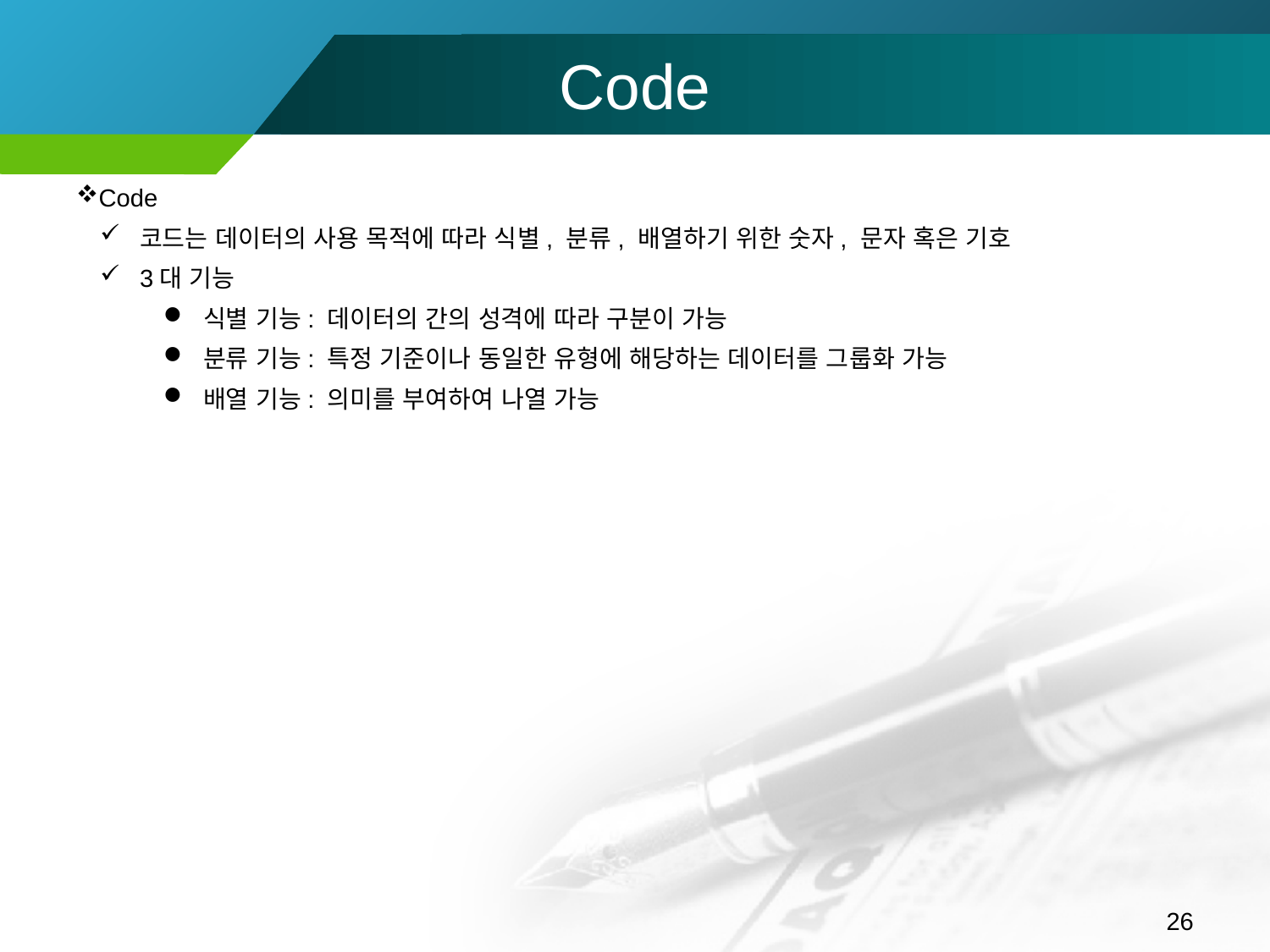

# Code
Code
코드는 데이터의 사용 목적에 따라 식별, 분류, 배열하기 위한 숫자, 문자 혹은 기호
3대 기능
식별 기능: 데이터의 간의 성격에 따라 구분이 가능
분류 기능: 특정 기준이나 동일한 유형에 해당하는 데이터를 그룹화 가능
배열 기능: 의미를 부여하여 나열 가능
26